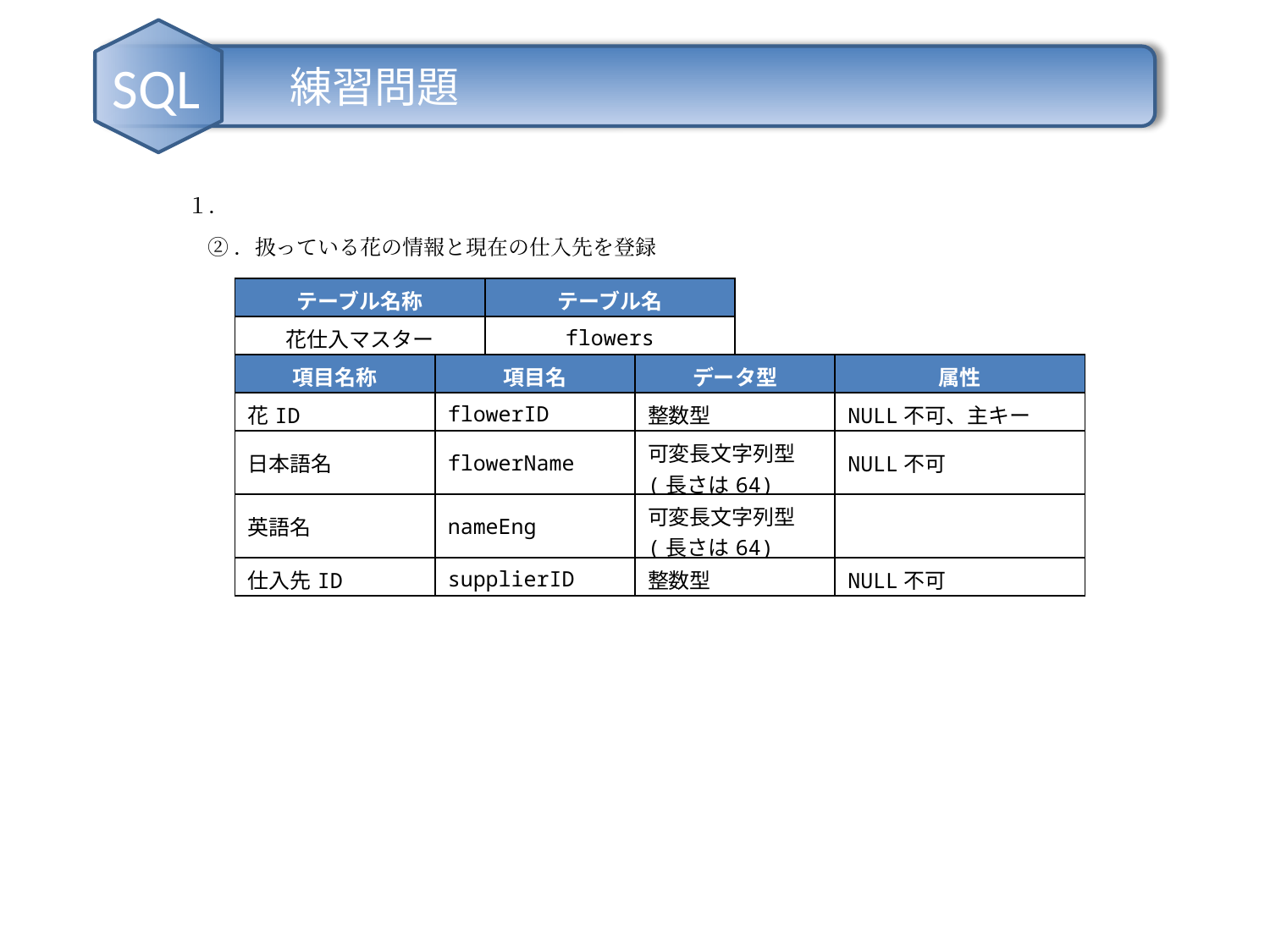

練習問題
SQL
１．
②．扱っている花の情報と現在の仕入先を登録
| テーブル名称 | テーブル名 |
| --- | --- |
| 花仕入マスター | flowers |
| 項目名称 | 項目名 | データ型 | 属性 |
| --- | --- | --- | --- |
| 花ID | flowerID | 整数型 | NULL不可、主キー |
| 日本語名 | flowerName | 可変長文字列型(長さは64) | NULL不可 |
| 英語名 | nameEng | 可変長文字列型(長さは64) |  |
| 仕入先ID | supplierID | 整数型 | NULL不可 |